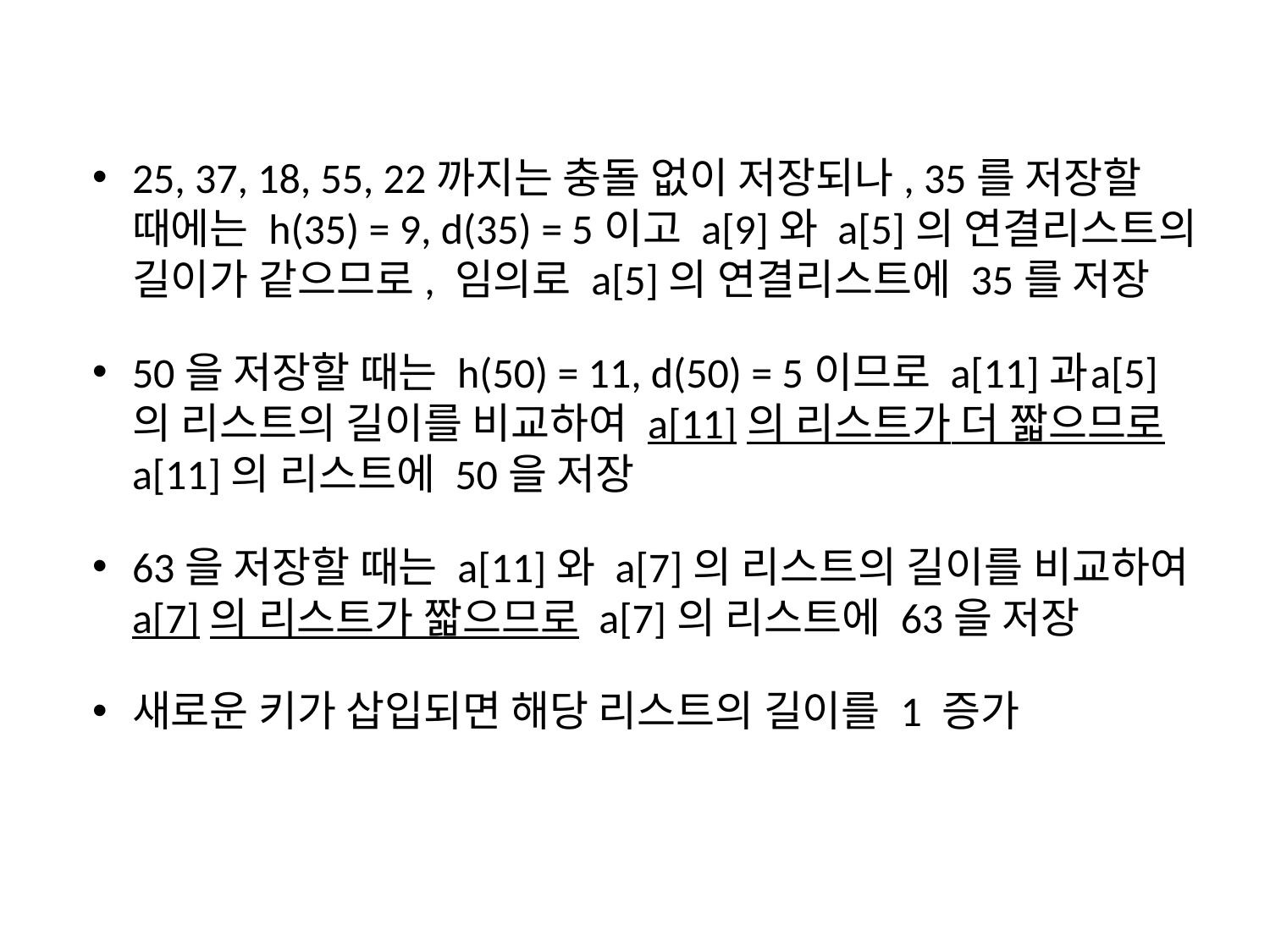

25, 37, 18, 55, 22까지는 충돌 없이 저장되나, 35를 저장할 때에는 h(35) = 9, d(35) = 5이고 a[9]와 a[5]의 연결리스트의 길이가 같으므로, 임의로 a[5]의 연결리스트에 35를 저장
50을 저장할 때는 h(50) = 11, d(50) = 5이므로 a[11]과 a[5]의 리스트의 길이를 비교하여 a[11]의 리스트가 더 짧으므로 a[11]의 리스트에 50을 저장
63을 저장할 때는 a[11]와 a[7]의 리스트의 길이를 비교하여 a[7]의 리스트가 짧으므로 a[7]의 리스트에 63을 저장
새로운 키가 삽입되면 해당 리스트의 길이를 1 증가